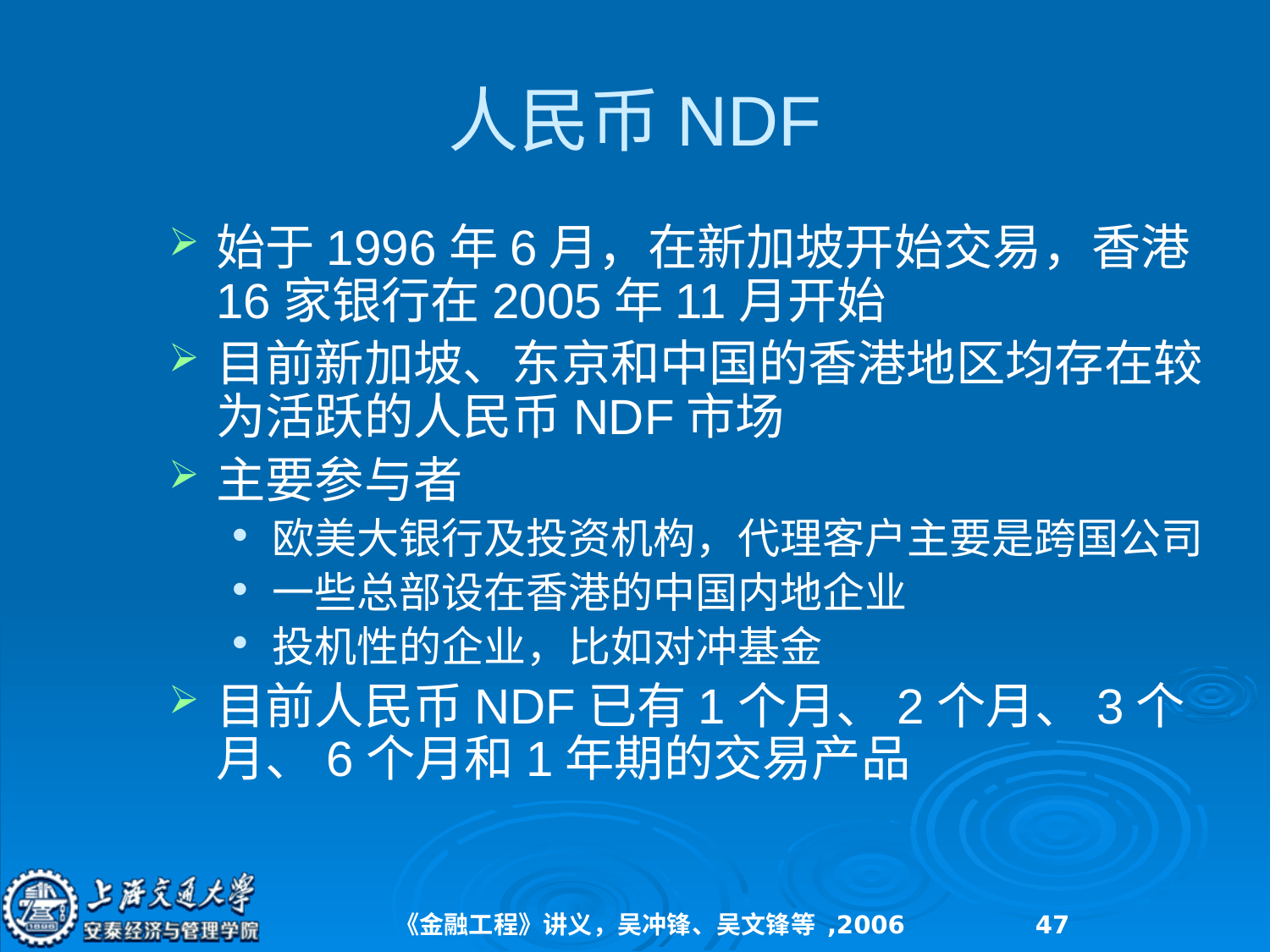

# 人民币NDF
始于1996年6月，在新加坡开始交易，香港16家银行在2005年11月开始
目前新加坡、东京和中国的香港地区均存在较为活跃的人民币NDF市场
主要参与者
欧美大银行及投资机构，代理客户主要是跨国公司
一些总部设在香港的中国内地企业
投机性的企业，比如对冲基金
目前人民币NDF已有1个月、2个月、3个月、6个月和1年期的交易产品